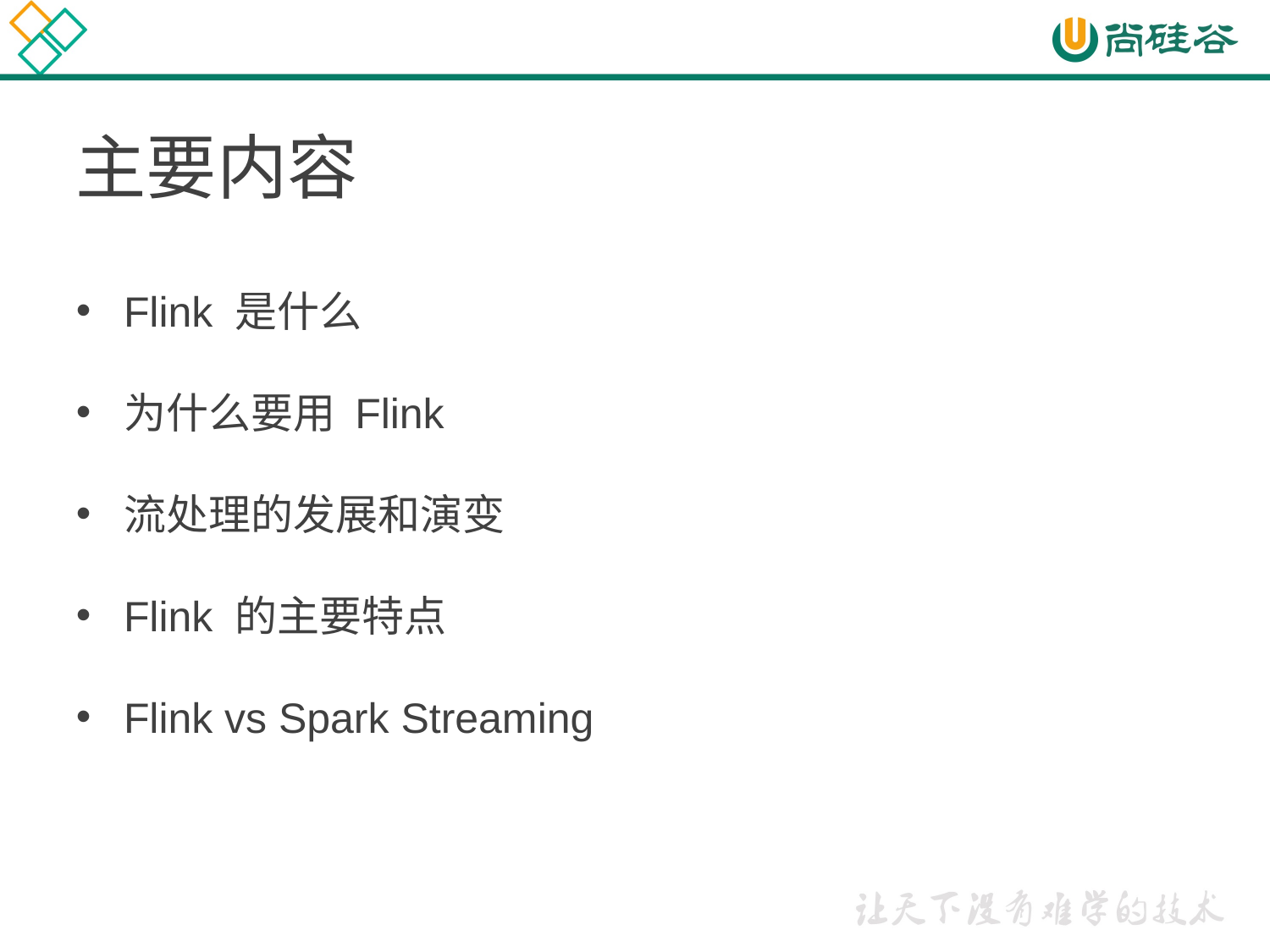

主要内容
Flink 是什么
为什么要用 Flink
流处理的发展和演变
Flink 的主要特点
Flink vs Spark Streaming